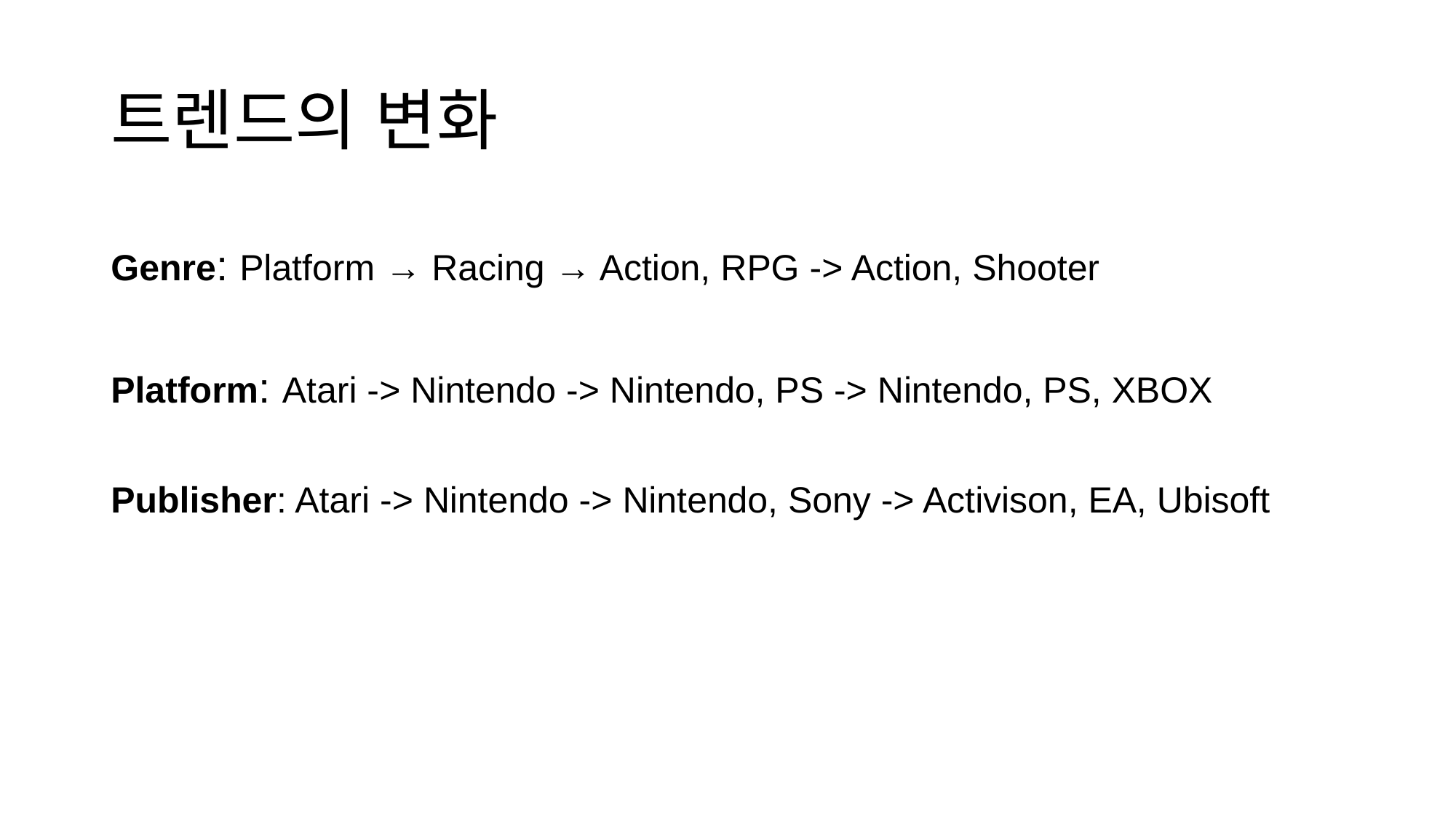

# 트렌드의 변화
Genre: Platform → Racing → Action, RPG -> Action, Shooter

Platform: Atari -> Nintendo -> Nintendo, PS -> Nintendo, PS, XBOX

Publisher: Atari -> Nintendo -> Nintendo, Sony -> Activison, EA, Ubisoft